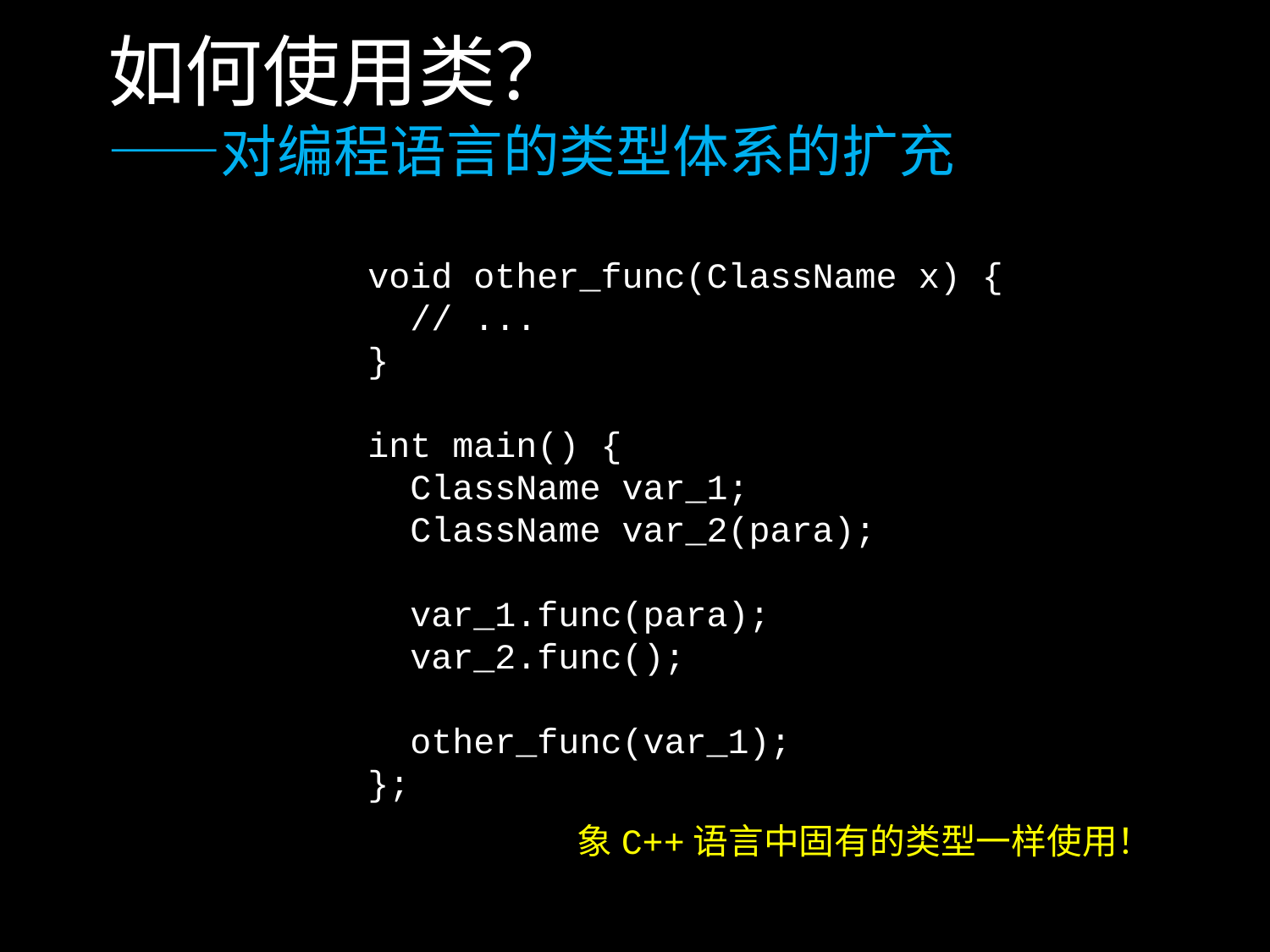

如何使用类？
——对编程语言的类型体系的扩充
void other_func(ClassName x) {
  // ...
}

int main() {
  ClassName var_1;
  ClassName var_2(para);

  var_1.func(para);
  var_2.func();

  other_func(var_1);
};
象C++语言中固有的类型一样使用！